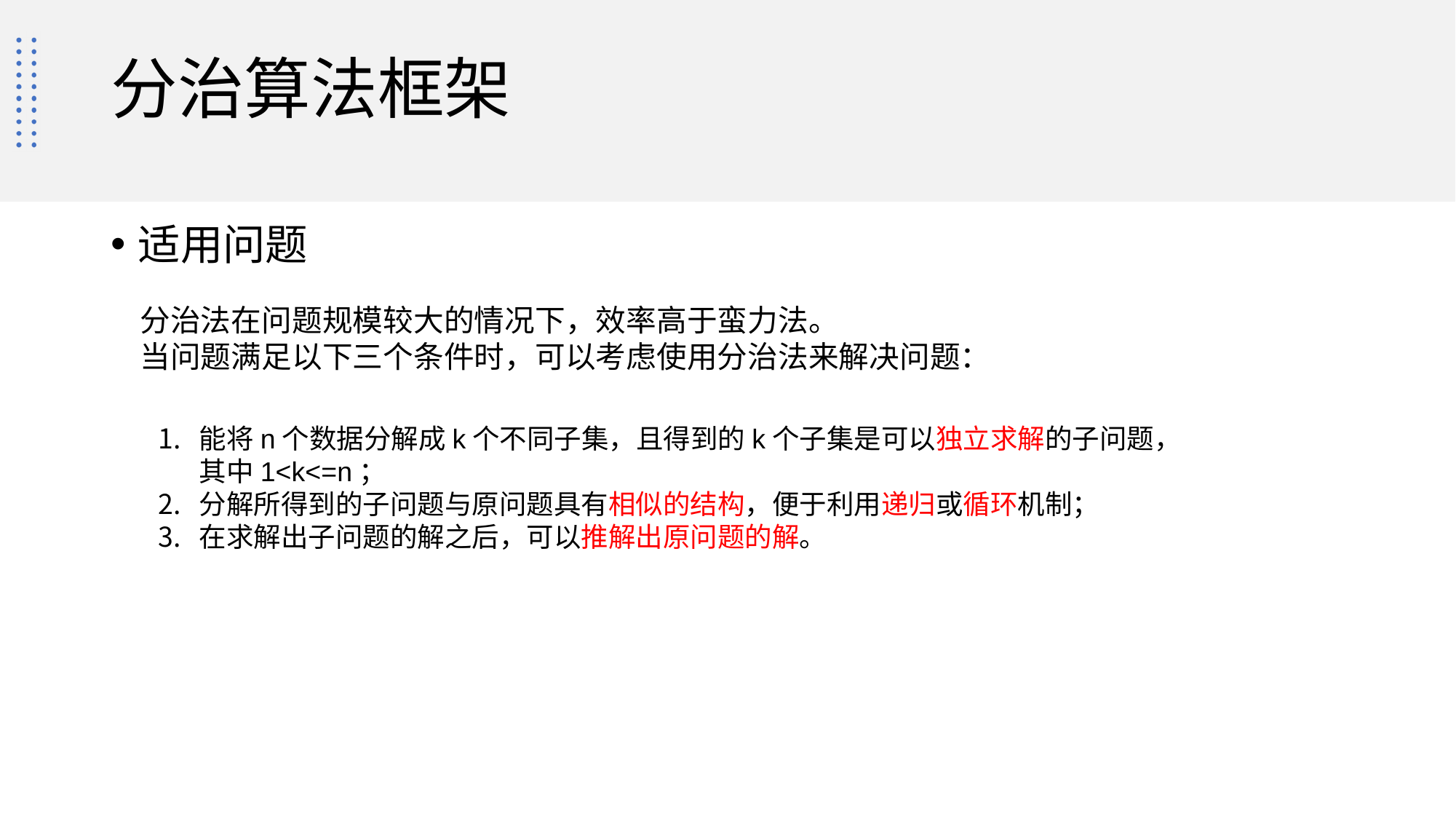

# 分治算法框架
适用问题
分治法在问题规模较大的情况下，效率高于蛮力法。
当问题满足以下三个条件时，可以考虑使用分治法来解决问题：
能将n个数据分解成k个不同子集，且得到的k个子集是可以独立求解的子问题，其中1<k<=n；
分解所得到的子问题与原问题具有相似的结构，便于利用递归或循环机制；
在求解出子问题的解之后，可以推解出原问题的解。